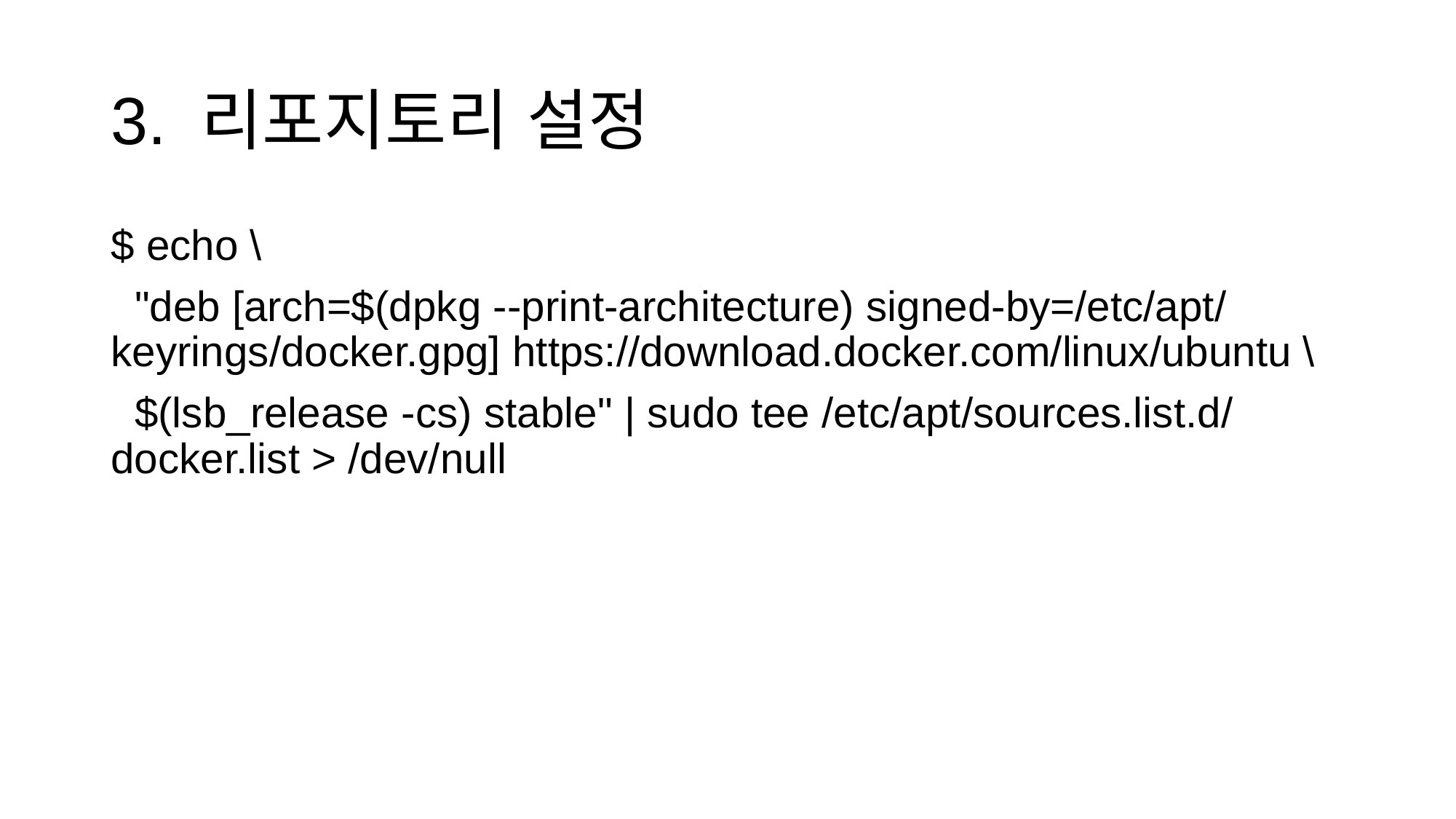

# 3. 리포지토리 설정
$ echo \
  "deb [arch=$(dpkg --print-architecture) signed-by=/etc/apt/keyrings/docker.gpg] https://download.docker.com/linux/ubuntu \
  $(lsb_release -cs) stable" | sudo tee /etc/apt/sources.list.d/docker.list > /dev/null